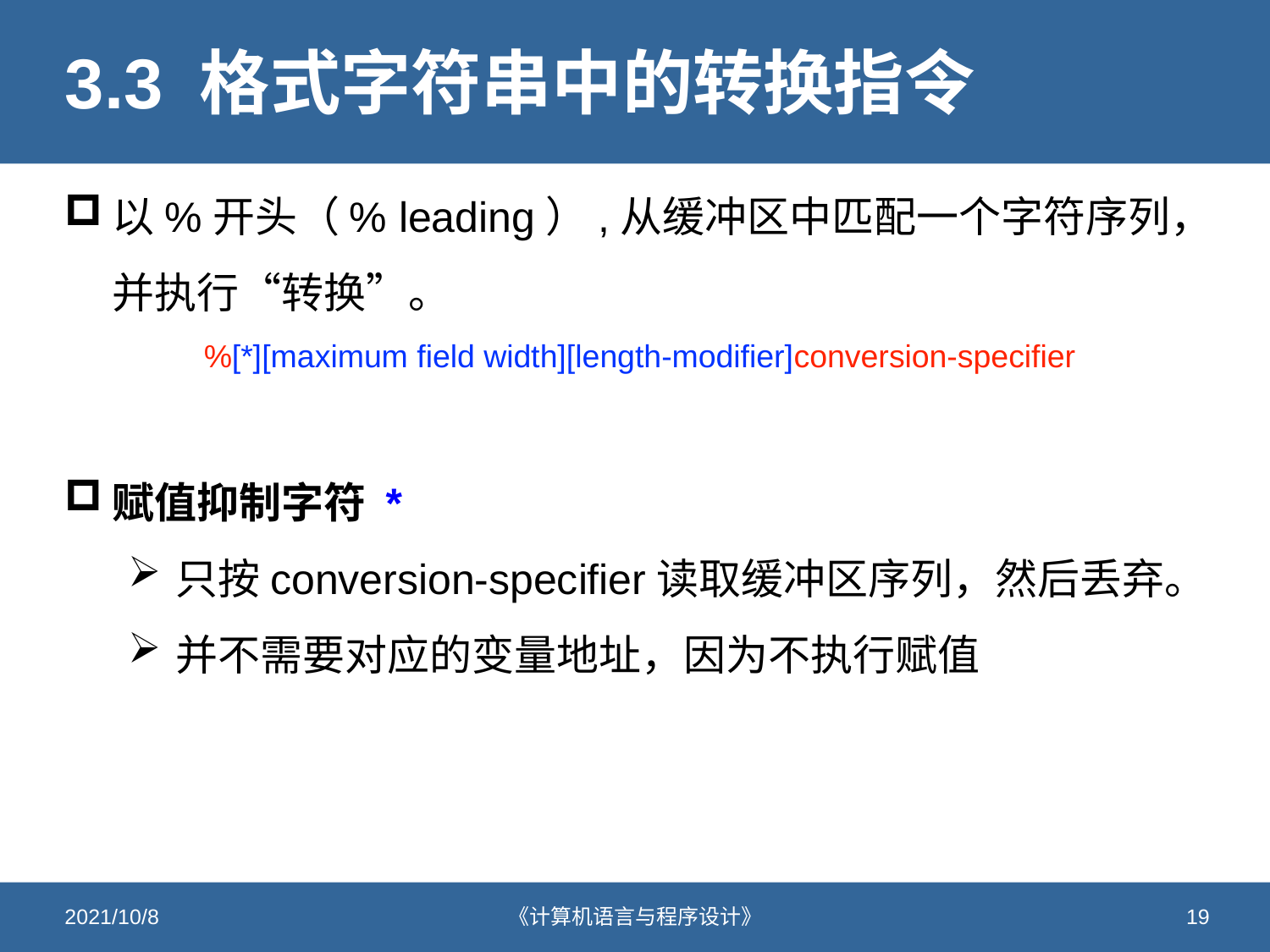

# 3.3 格式字符串中的转换指令
以%开头（% leading）,从缓冲区中匹配一个字符序列，并执行“转换”。
%[*][maximum field width][length-modifier]conversion-specifier

赋值抑制字符 *
只按conversion-specifier读取缓冲区序列，然后丢弃。
并不需要对应的变量地址，因为不执行赋值
2021/10/8
《计算机语言与程序设计》
19